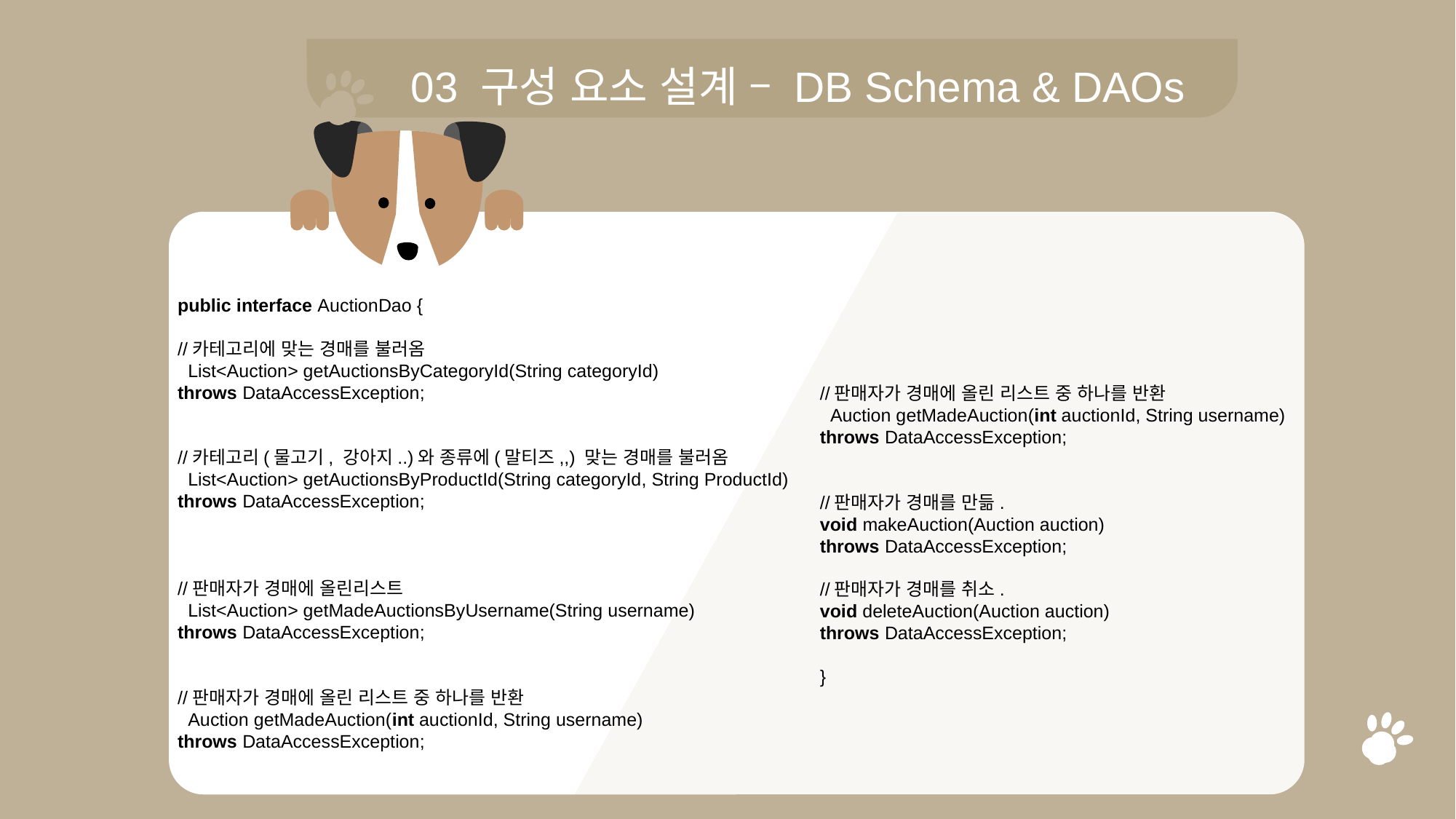

03 구성 요소 설계 – DB Schema & DAOs

public interface AuctionDao {

//카테고리에 맞는 경매를 불러옴
  List<Auction> getAuctionsByCategoryId(String categoryId) throws DataAccessException;

//카테고리(물고기, 강아지..)와 종류에(말티즈,,) 맞는 경매를 불러옴
  List<Auction> getAuctionsByProductId(String categoryId, String ProductId) throws DataAccessException;

//판매자가 경매에 올린리스트
  List<Auction> getMadeAuctionsByUsername(String username) throws DataAccessException;

//판매자가 경매에 올린 리스트 중 하나를 반환
  Auction getMadeAuction(int auctionId, String username) throws DataAccessException;

//판매자가 경매에 올린 리스트 중 하나를 반환
  Auction getMadeAuction(int auctionId, String username) throws DataAccessException;

//판매자가 경매를 만듦.
void makeAuction(Auction auction) throws DataAccessException;

//판매자가 경매를 취소.
void deleteAuction(Auction auction) throws DataAccessException;

}